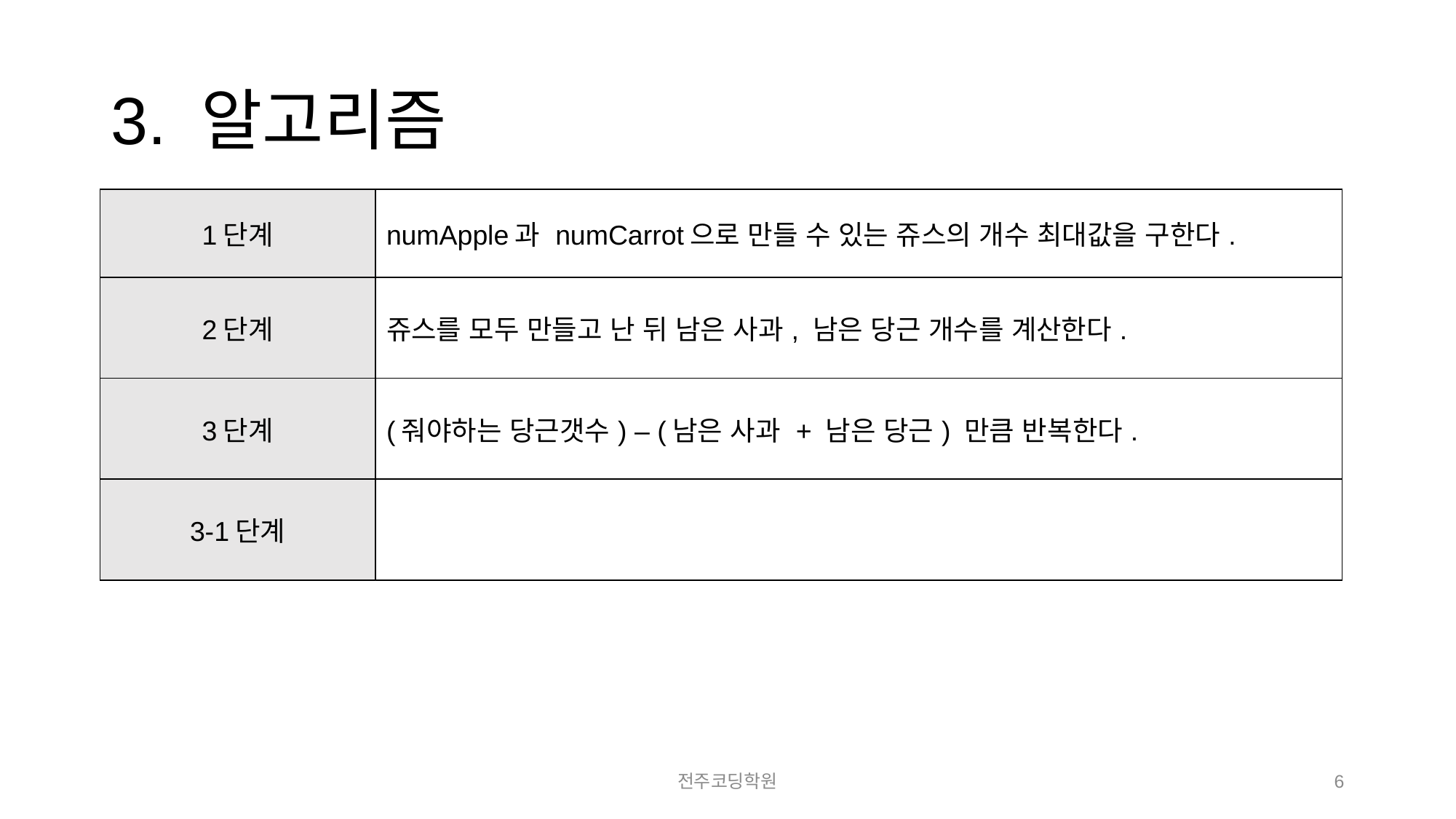

# 3. 알고리즘
| 1단계 | numApple과 numCarrot으로 만들 수 있는 쥬스의 개수 최대값을 구한다. |
| --- | --- |
| 2단계 | 쥬스를 모두 만들고 난 뒤 남은 사과, 남은 당근 개수를 계산한다. |
| 3단계 | (줘야하는 당근갯수) – (남은 사과 + 남은 당근) 만큼 반복한다. |
| 3-1단계 |  |
전주코딩학원
6